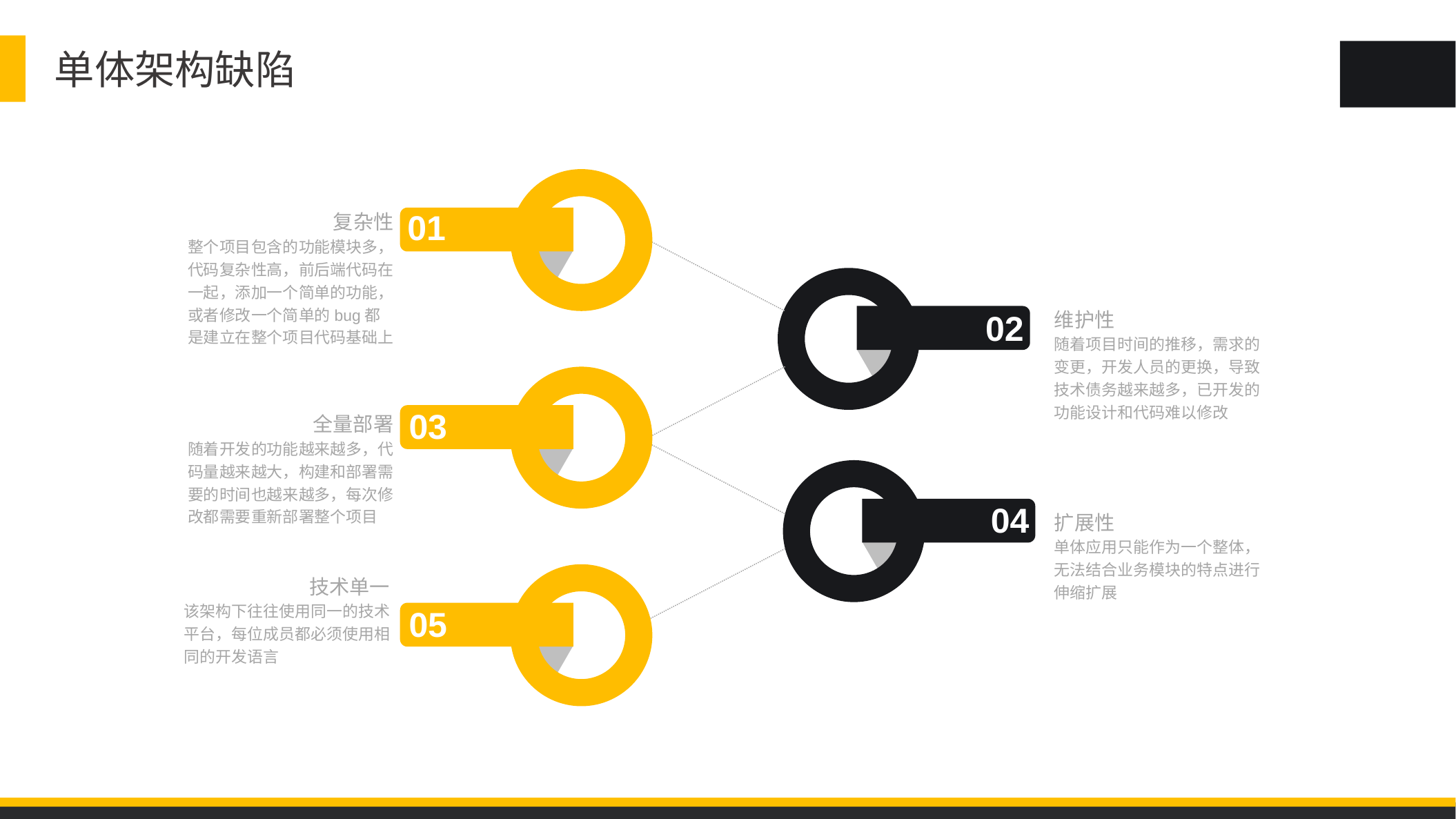

单体架构缺陷

01
复杂性
整个项目包含的功能模块多，代码复杂性高，前后端代码在一起，添加一个简单的功能，或者修改一个简单的bug都是建立在整个项目代码基础上

维护性

02
随着项目时间的推移，需求的变更，开发人员的更换，导致技术债务越来越多，已开发的功能设计和代码难以修改

03
全量部署
随着开发的功能越来越多，代码量越来越大，构建和部署需要的时间也越来越多，每次修改都需要重新部署整个项目

04
扩展性
单体应用只能作为一个整体，无法结合业务模块的特点进行伸缩扩展

技术单一

该架构下往往使用同一的技术平台，每位成员都必须使用相同的开发语言

05